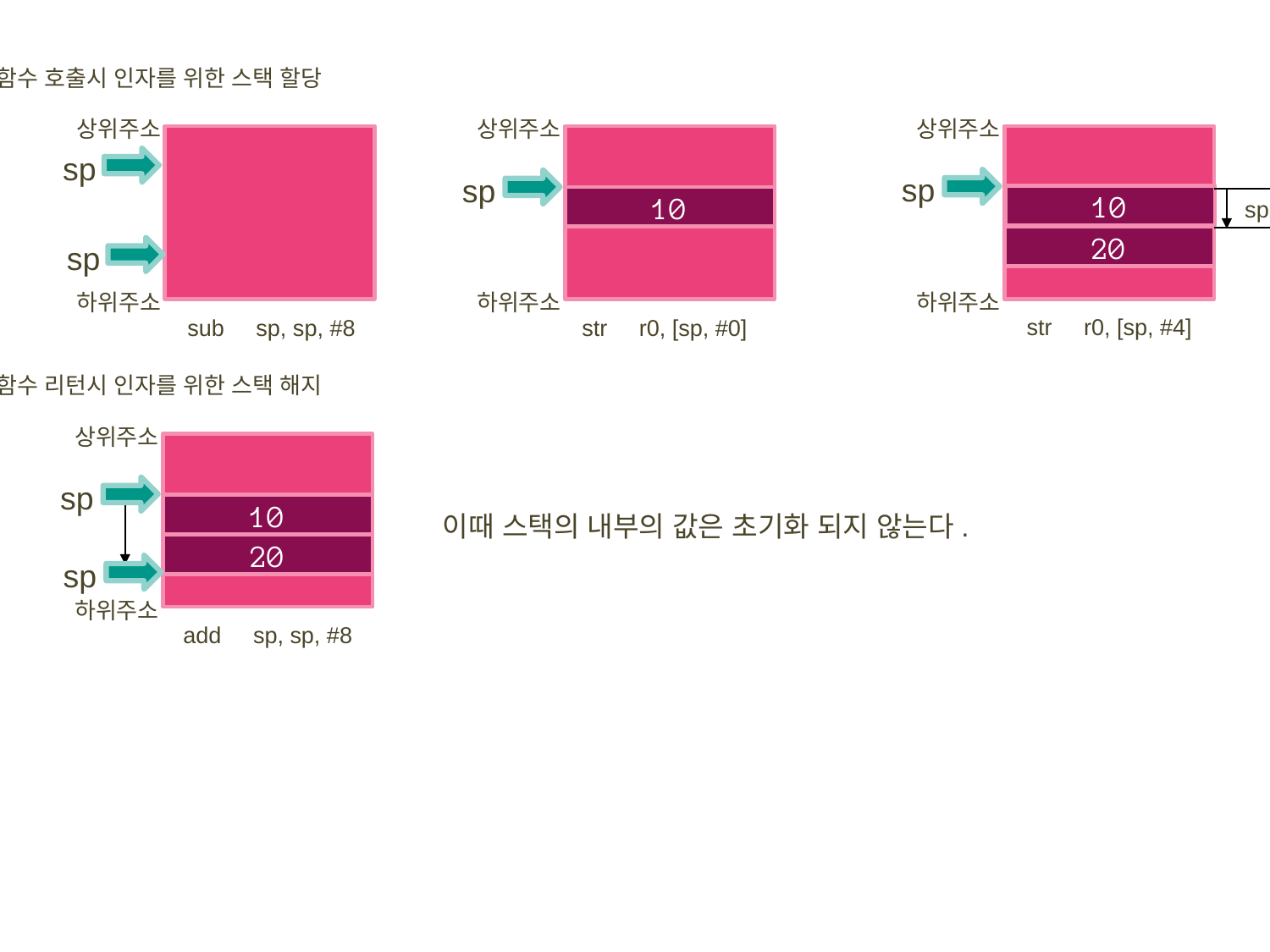

함수 호출시 인자를 위한 스택 할당
상위주소
상위주소
상위주소

sp

sp
sp

10
10
sp+4
20
sp

하위주소
하위주소
하위주소
str     r0, [sp, #4]
sub     sp, sp, #8
str     r0, [sp, #0]
함수 리턴시 인자를 위한 스택 해지
상위주소

sp

10
이때 스택의 내부의 값은 초기화 되지 않는다.
20
sp

하위주소
add     sp, sp, #8